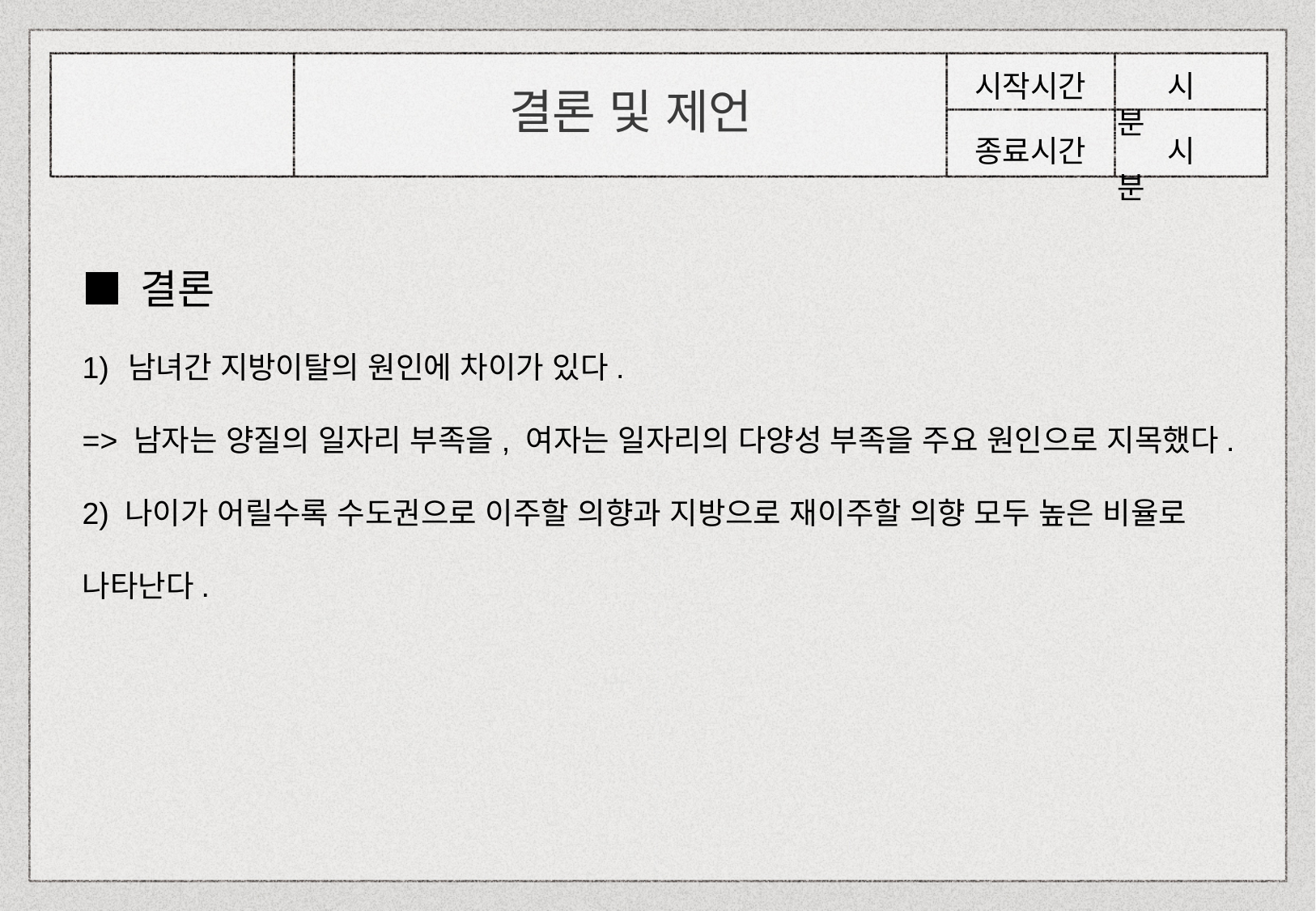

시작시간
     시       분
     시       분
종료시간
결론 및 제언
■ 결론
남녀간 지방이탈의 원인에 차이가 있다.
=> 남자는 양질의 일자리 부족을, 여자는 일자리의 다양성 부족을 주요 원인으로 지목했다.
2) 나이가 어릴수록 수도권으로 이주할 의향과 지방으로 재이주할 의향 모두 높은 비율로 나타난다.